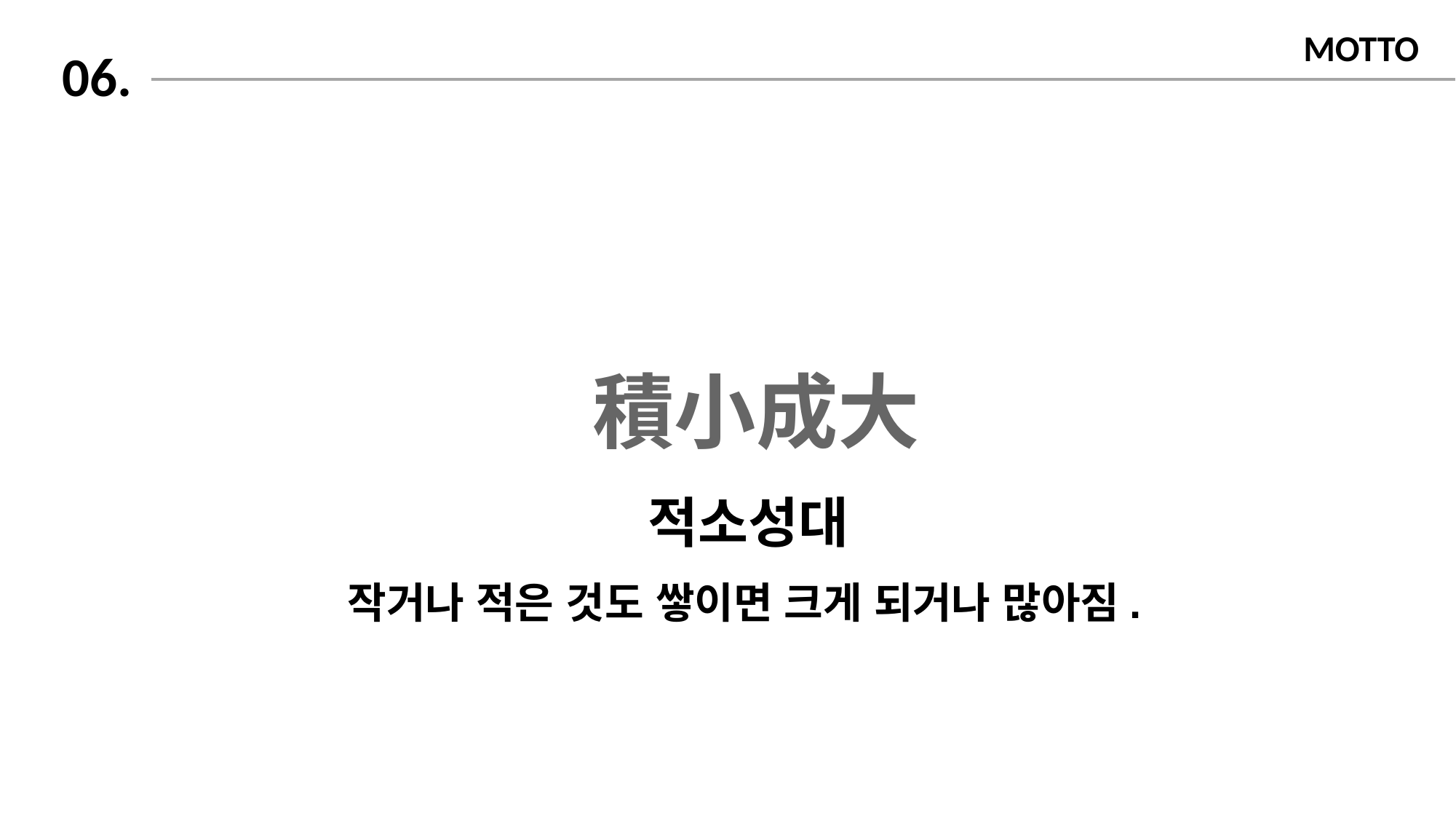

MOTTO
06.
積小成大
적소성대
작거나 적은 것도 쌓이면 크게 되거나 많아짐.